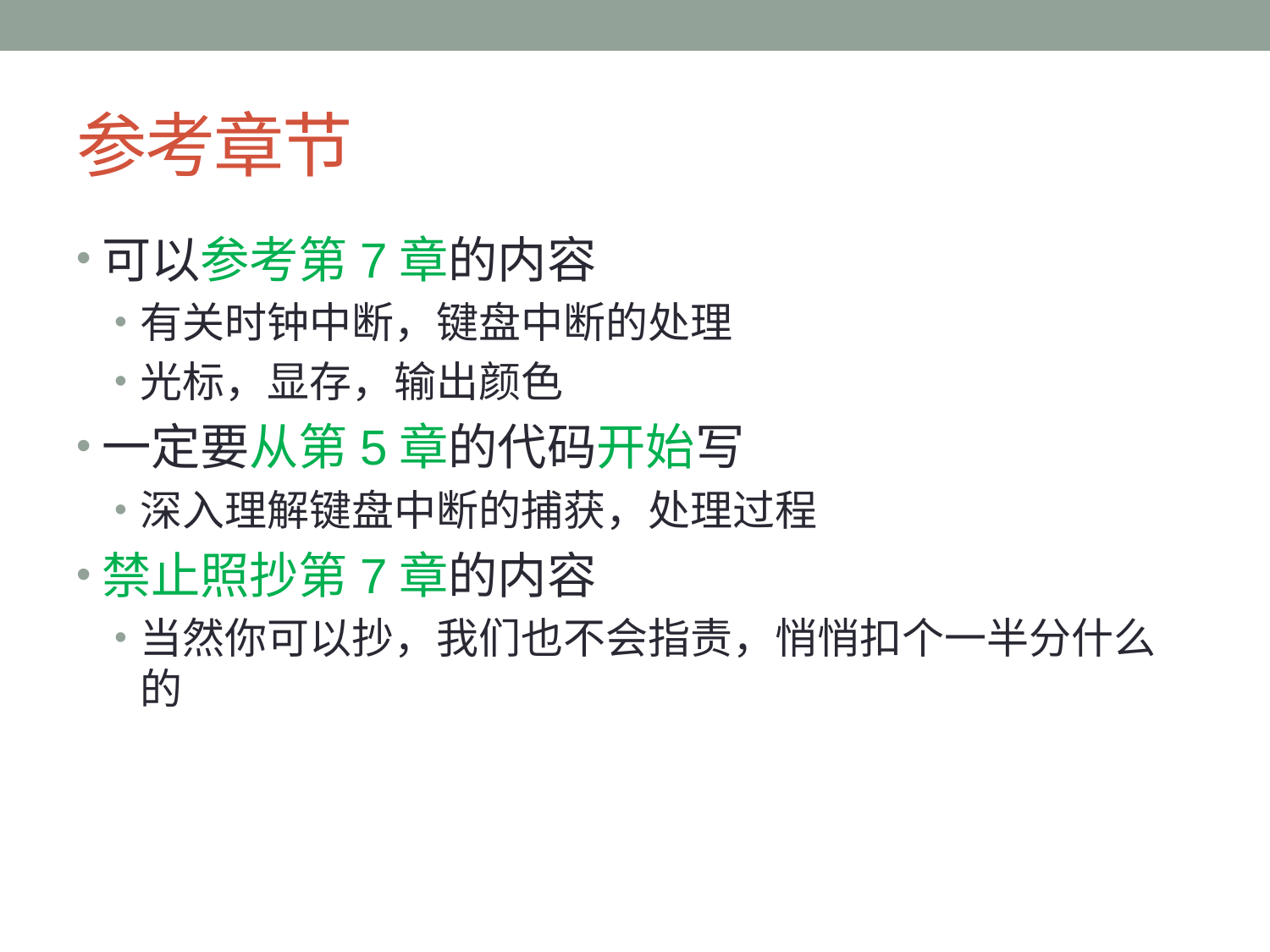

# 参考章节
可以参考第7章的内容
有关时钟中断，键盘中断的处理
光标，显存，输出颜色
一定要从第5章的代码开始写
深入理解键盘中断的捕获，处理过程
禁止照抄第7章的内容
当然你可以抄，我们也不会指责，悄悄扣个一半分什么的